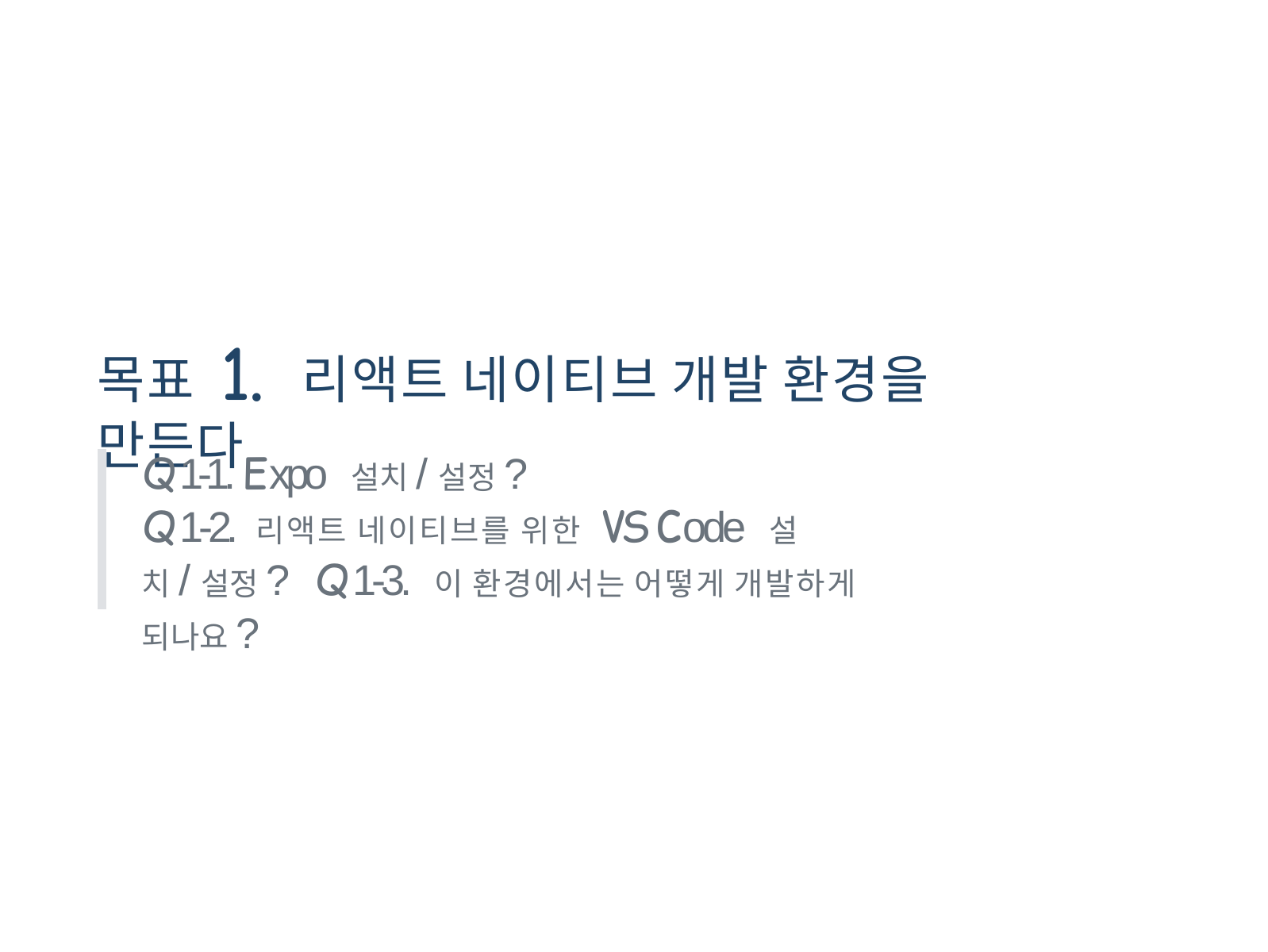

# 목표 1. 리액트 네이티브 개발 환경을 만든다
Q1‑1. Expo 설치/설정?
Q1‑2. 리액트 네이티브를 위한 VS Code 설치/설정?  Q1‑3. 이 환경에서는 어떻게 개발하게 되나요?